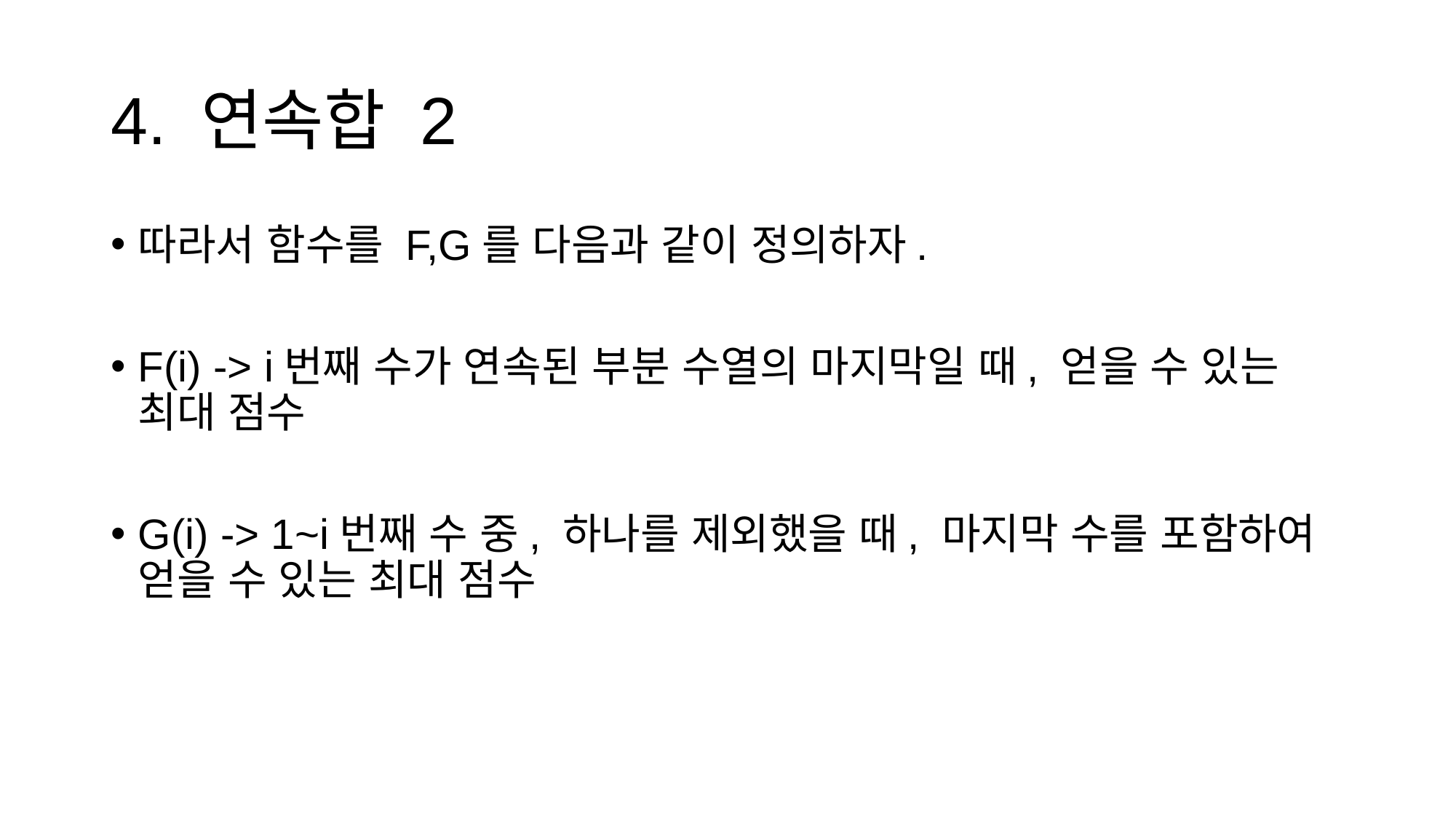

# 4. 연속합 2
따라서 함수를 F,G를 다음과 같이 정의하자.

F(i) -> i번째 수가 연속된 부분 수열의 마지막일 때, 얻을 수 있는 최대 점수

G(i) -> 1~i번째 수 중, 하나를 제외했을 때, 마지막 수를 포함하여 얻을 수 있는 최대 점수